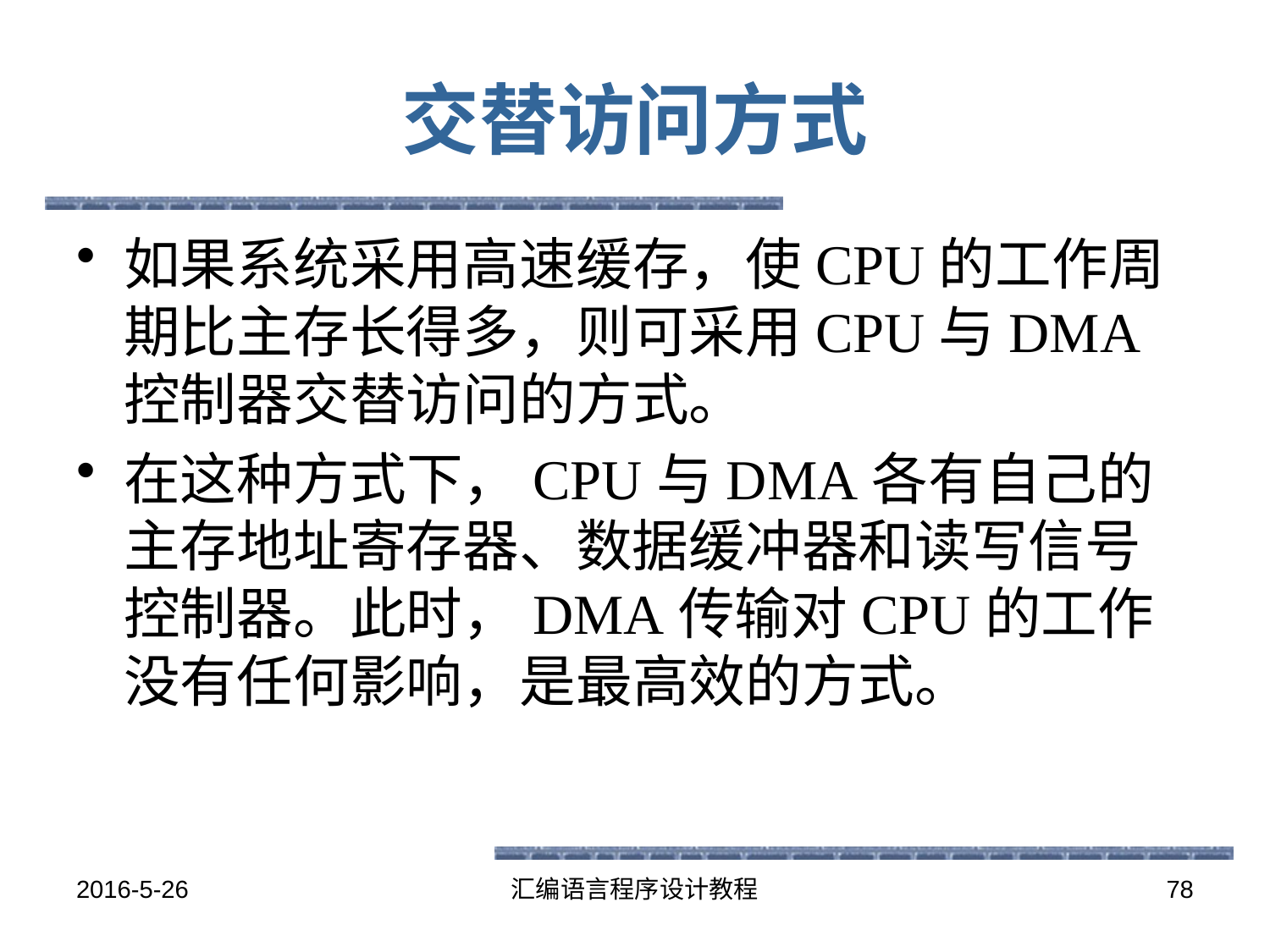

# 交替访问方式
如果系统采用高速缓存，使CPU的工作周期比主存长得多，则可采用CPU与DMA控制器交替访问的方式。
在这种方式下，CPU与DMA各有自己的主存地址寄存器、数据缓冲器和读写信号控制器。此时，DMA传输对CPU的工作没有任何影响，是最高效的方式。
2016-5-26
汇编语言程序设计教程
78